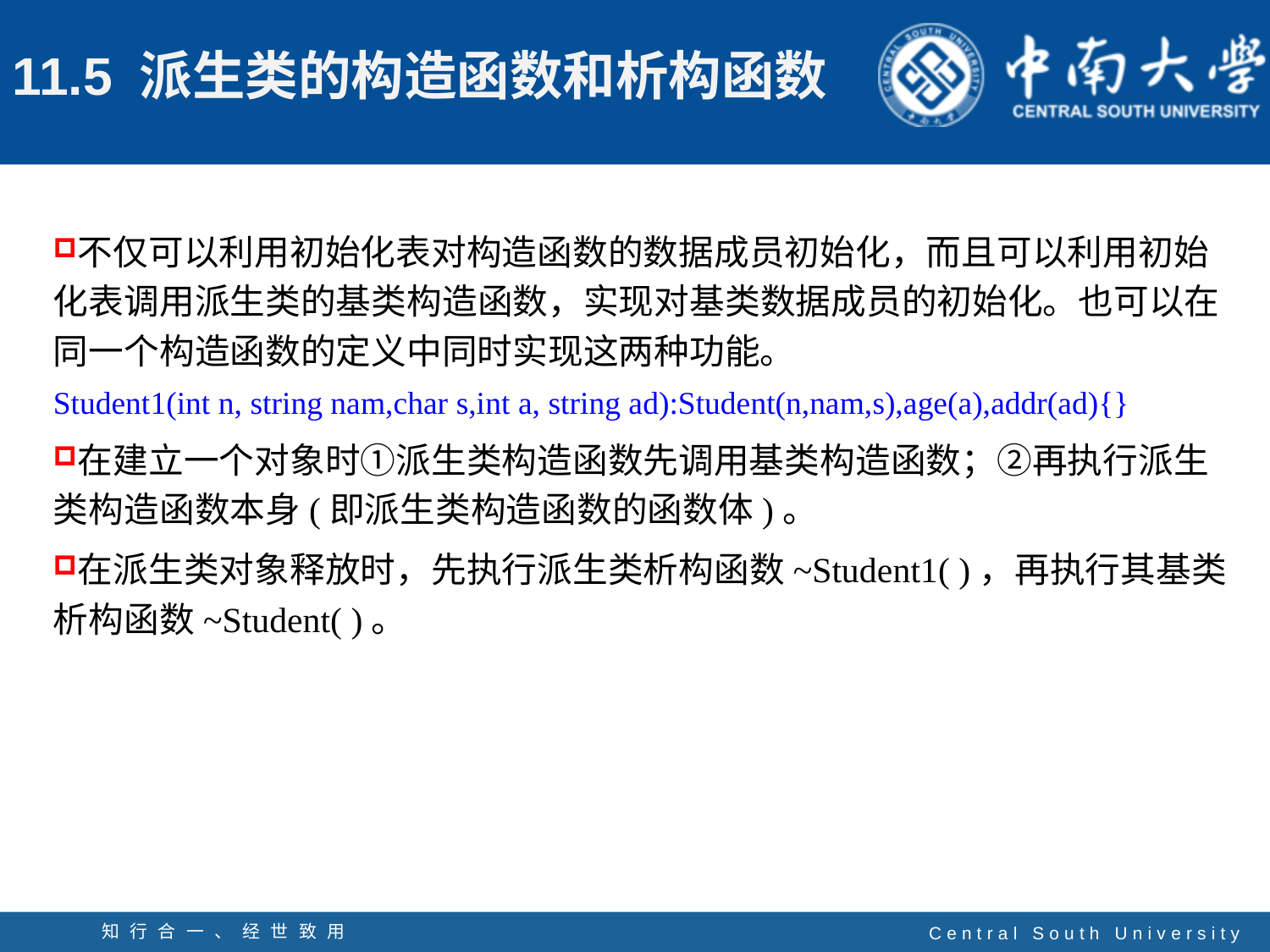

不仅可以利用初始化表对构造函数的数据成员初始化，而且可以利用初始化表调用派生类的基类构造函数，实现对基类数据成员的初始化。也可以在同一个构造函数的定义中同时实现这两种功能。
Student1(int n, string nam,char s,int a, string ad):Student(n,nam,s),age(a),addr(ad){}
在建立一个对象时①派生类构造函数先调用基类构造函数；②再执行派生类构造函数本身(即派生类构造函数的函数体)。
在派生类对象释放时，先执行派生类析构函数~Student1( )，再执行其基类析构函数~Student( )。

知行合一、经世致用
自强不息 厚德载物
Central South University